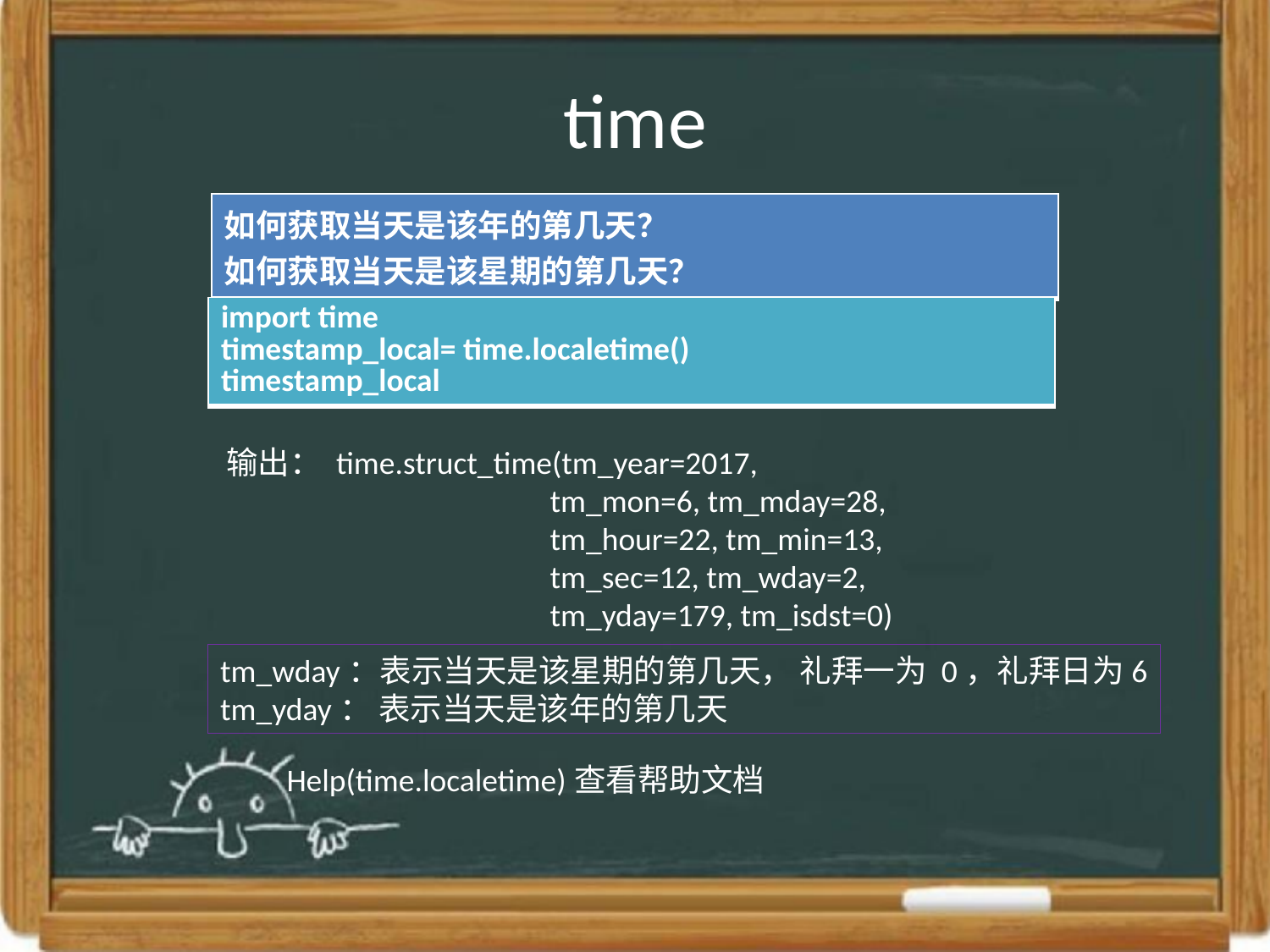

# time
| 如何获取当天是该年的第几天？ 如何获取当天是该星期的第几天？ |
| --- |
| import time timestamp\_local= time.localetime() timestamp\_local |
| --- |
输出： time.struct_time(tm_year=2017,
                                             tm_mon=6, tm_mday=28,
                                             tm_hour=22, tm_min=13,
                                             tm_sec=12, tm_wday=2,
                                             tm_yday=179, tm_isdst=0)
tm_wday：表示当天是该星期的第几天， 礼拜一为 0，礼拜日为6
tm_yday： 表示当天是该年的第几天
Help(time.localetime)查看帮助文档